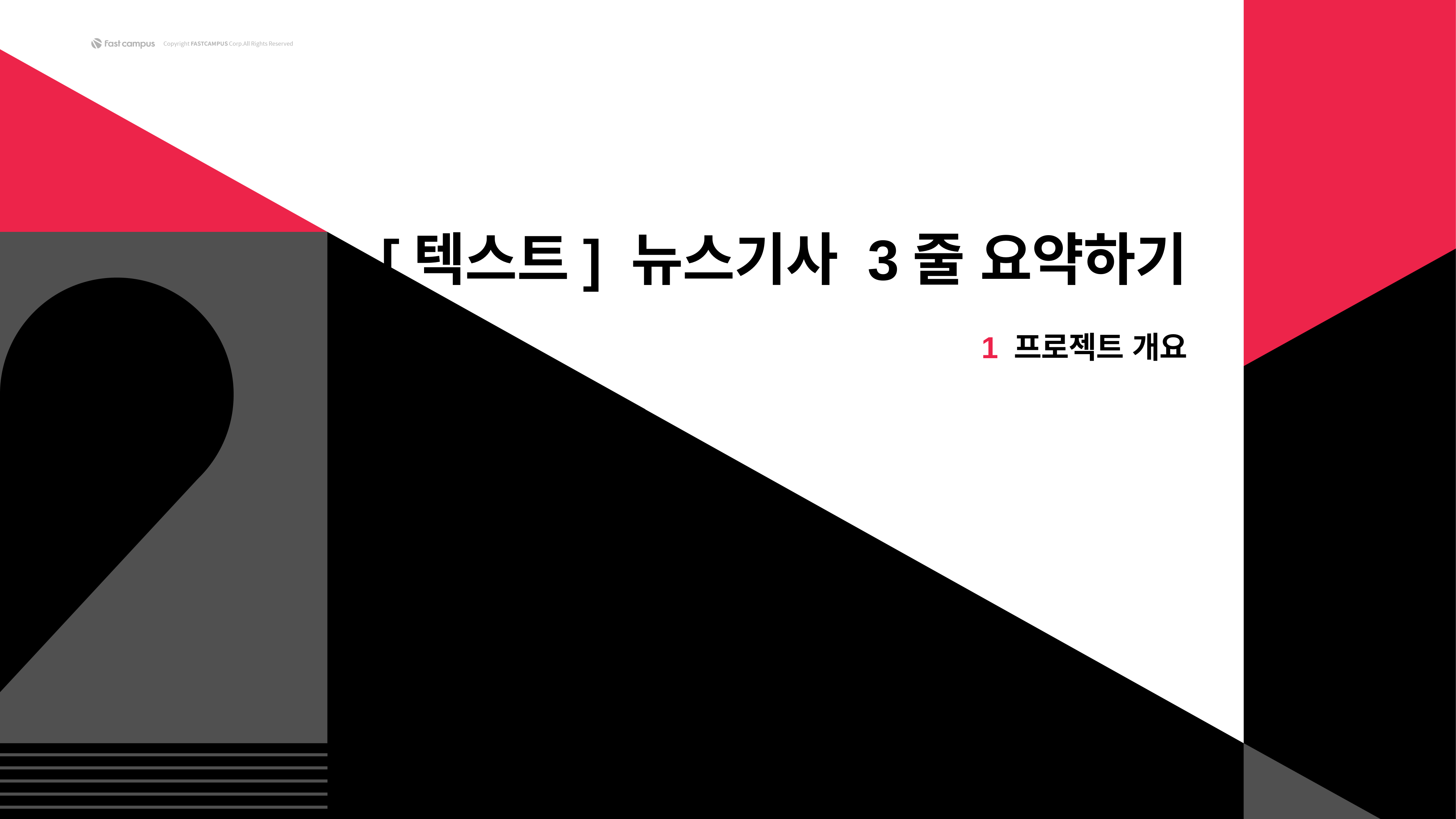

[텍스트] 뉴스기사 3줄 요약하기

1 프로젝트 개요